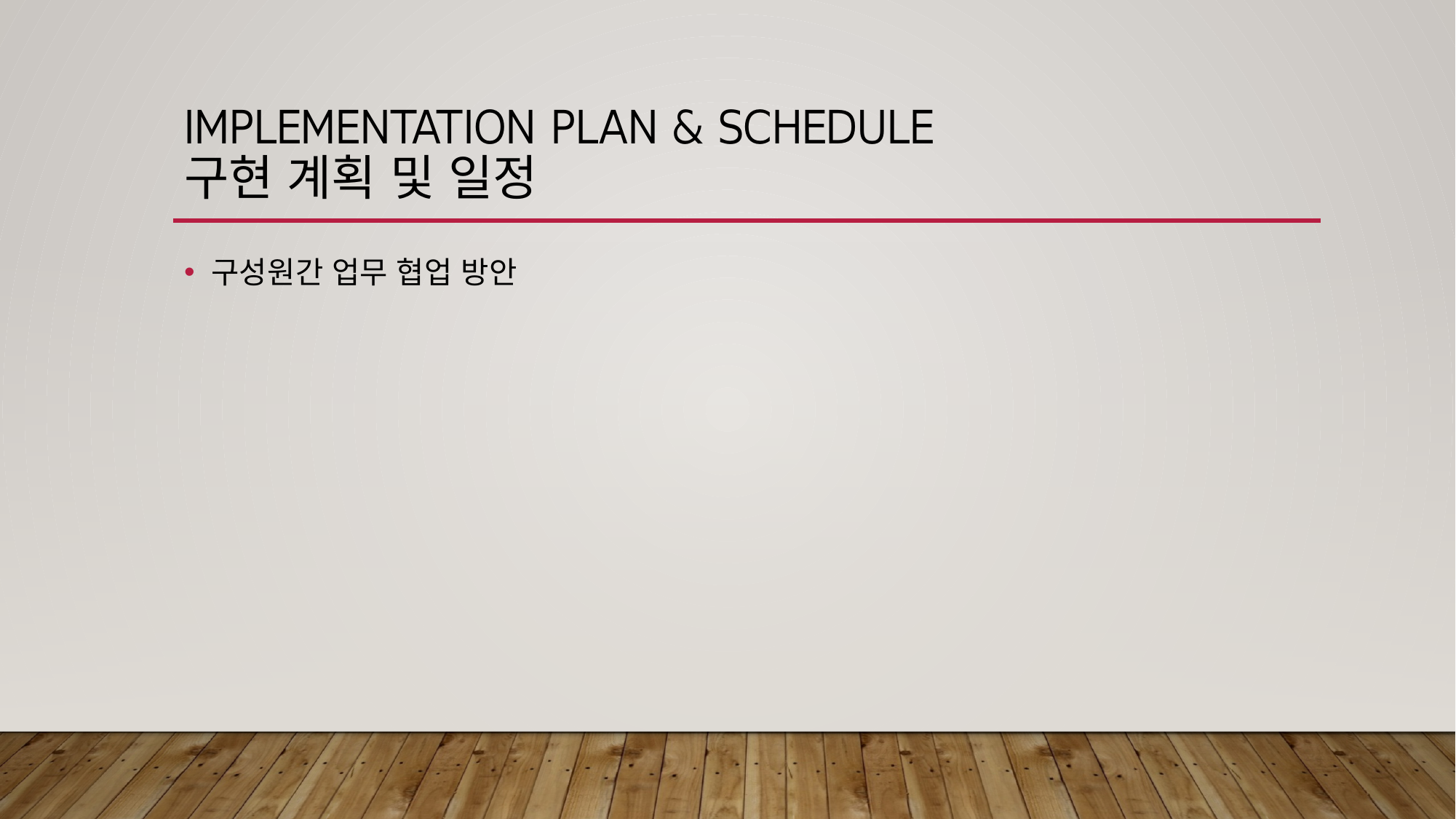

# Implementation Plan & Schedule 구현 계획 및 일정
구성원간 업무 협업 방안